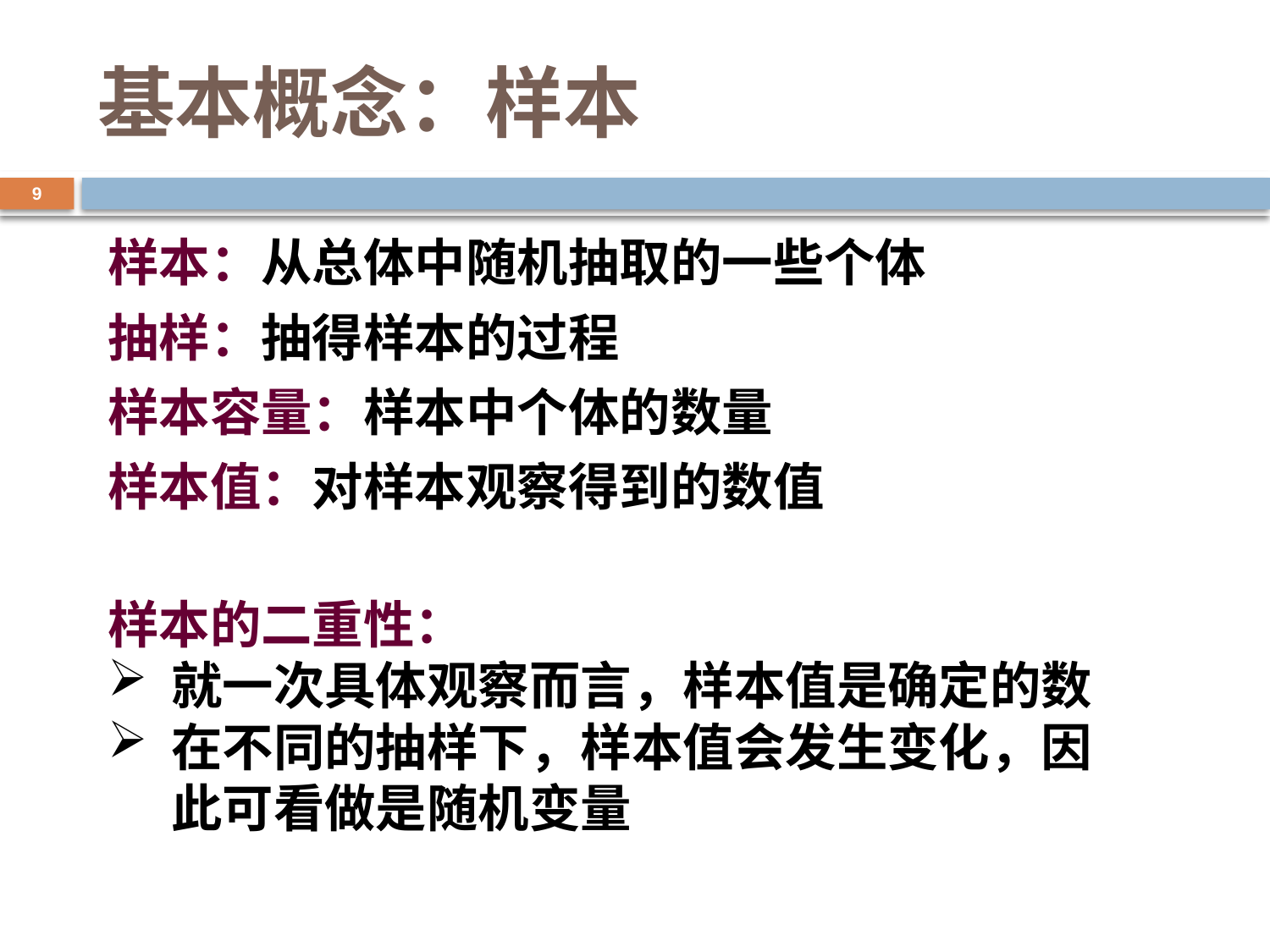

# 基本概念：样本
9
样本：从总体中随机抽取的一些个体
抽样：抽得样本的过程
样本容量：样本中个体的数量
样本值：对样本观察得到的数值
样本的二重性：
就一次具体观察而言，样本值是确定的数
在不同的抽样下，样本值会发生变化，因此可看做是随机变量